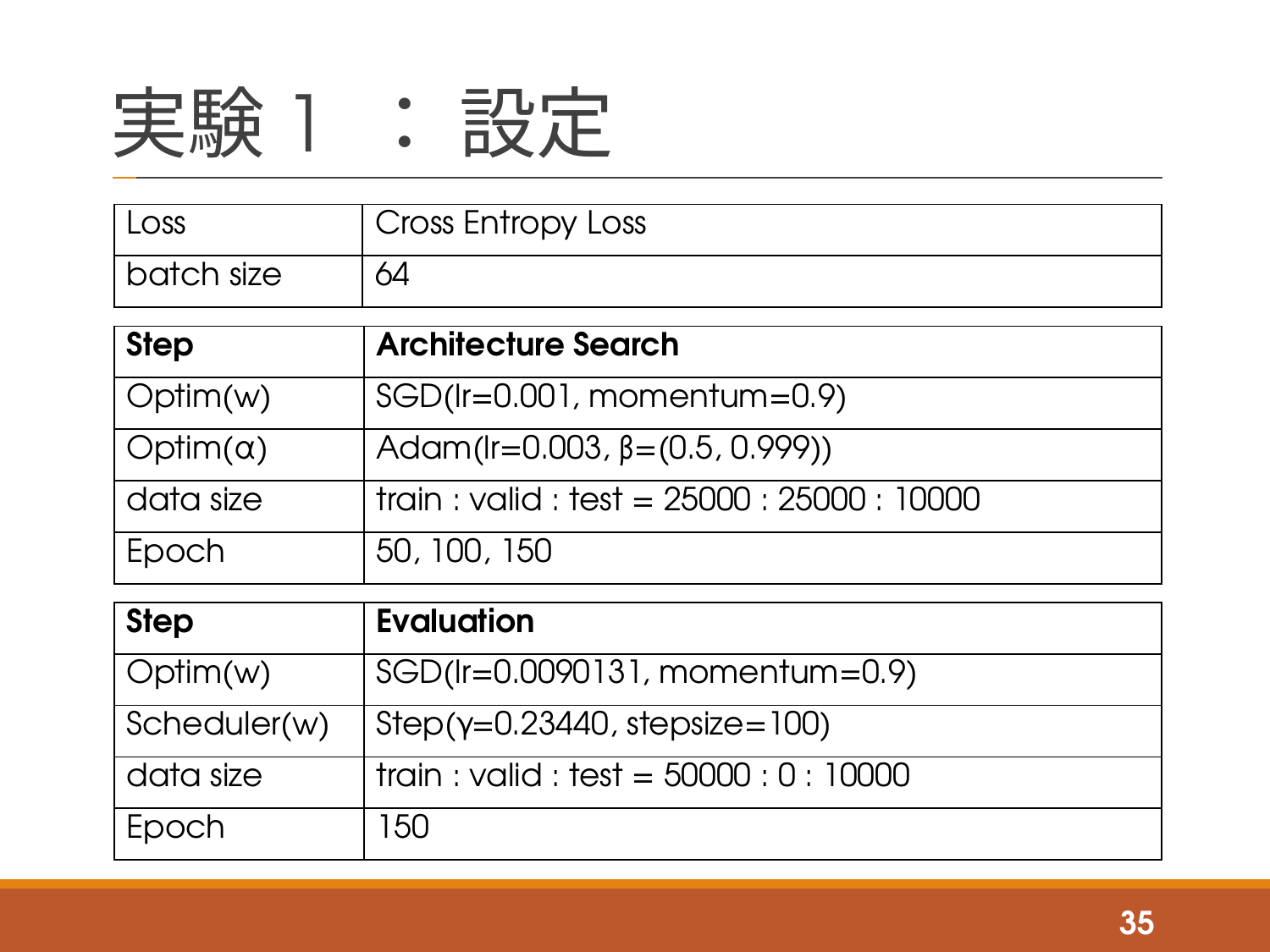

# 実験1 ： 設定
| Loss | Cross Entropy Loss |
| --- | --- |
| batch size | 64 |
| Step | Architecture Search |
| --- | --- |
| Optim(w) | SGD(lr=0.001, momentum=0.9) |
| Optim(α) | Adam(lr=0.003, β=(0.5, 0.999)) |
| data size | train : valid : test = 25000 : 25000 : 10000 |
| Epoch | 50, 100, 150 |
| Step | Evaluation |
| --- | --- |
| Optim(w) | SGD(lr=0.0090131, momentum=0.9) |
| Scheduler(w) | Step(γ=0.23440, stepsize=100) |
| data size | train : valid : test = 50000 : 0 : 10000 |
| Epoch | 150 |
35